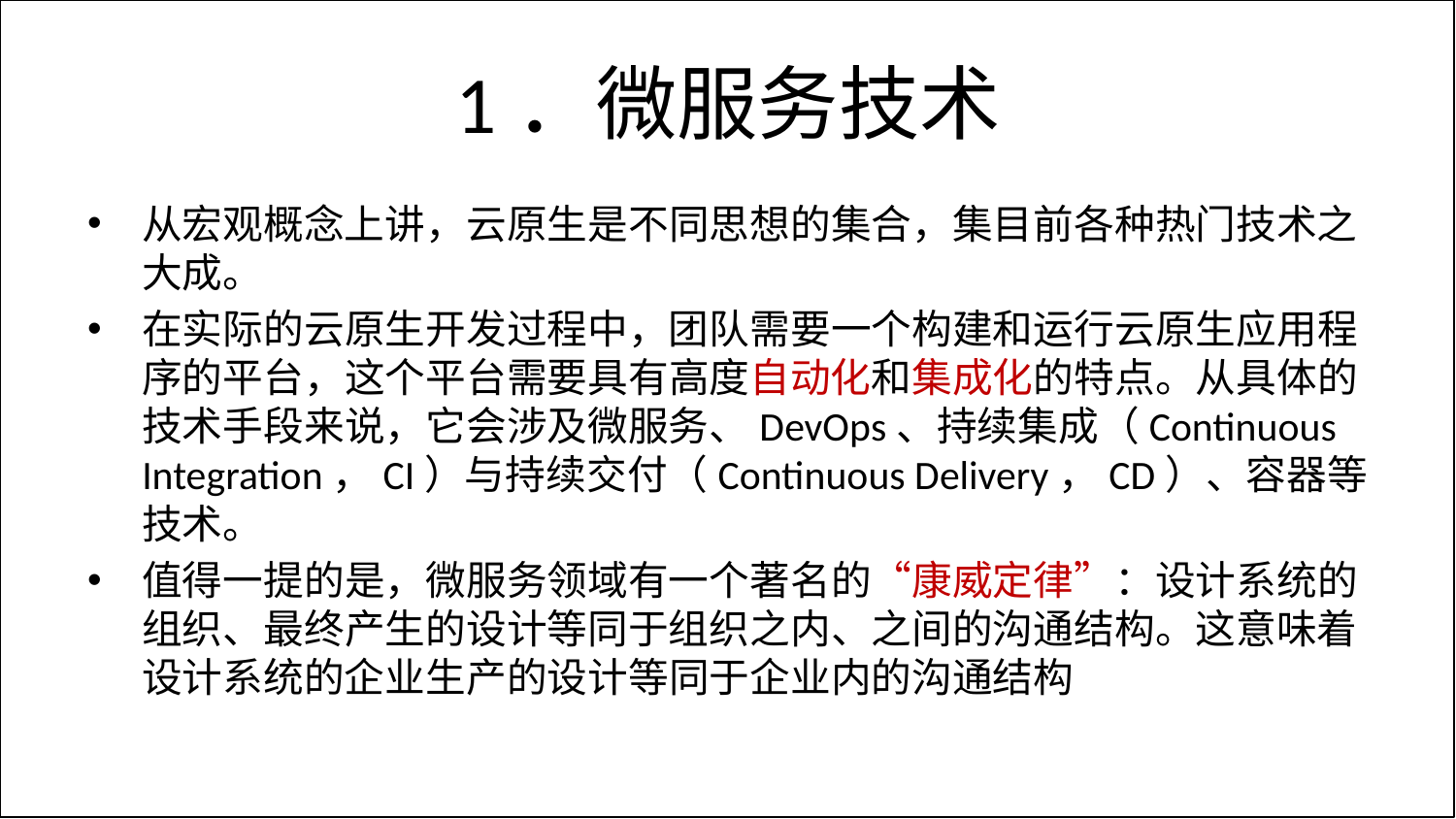

# 1．微服务技术
从宏观概念上讲，云原生是不同思想的集合，集目前各种热门技术之大成。
在实际的云原生开发过程中，团队需要一个构建和运行云原生应用程序的平台，这个平台需要具有高度自动化和集成化的特点。从具体的技术手段来说，它会涉及微服务、DevOps、持续集成（Continuous Integration，CI）与持续交付（Continuous Delivery，CD）、容器等技术。
值得一提的是，微服务领域有一个著名的“康威定律”：设计系统的组织、最终产生的设计等同于组织之内、之间的沟通结构。这意味着设计系统的企业生产的设计等同于企业内的沟通结构